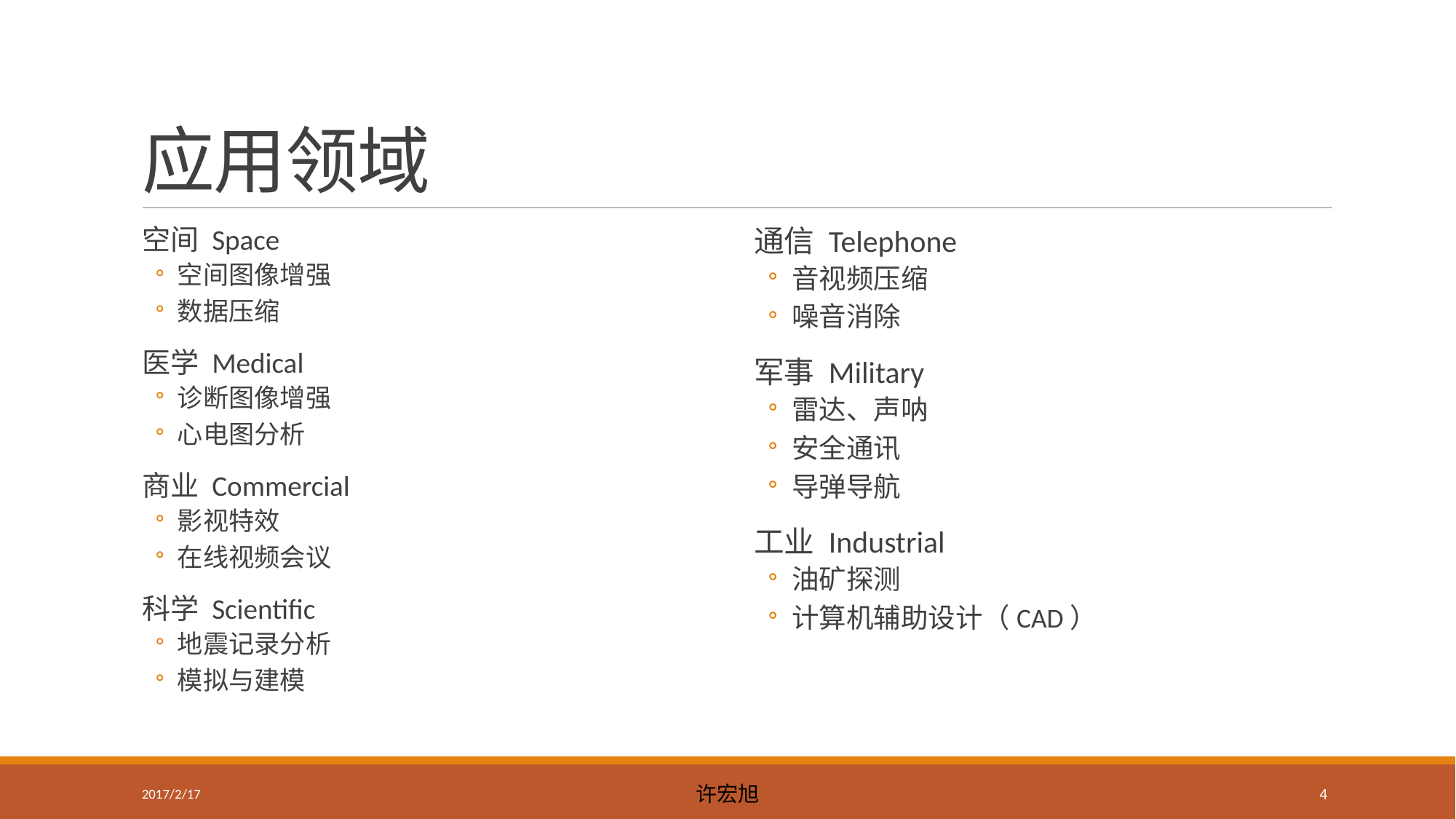

# 应用领域
空间 Space
空间图像增强
数据压缩
医学 Medical
诊断图像增强
心电图分析
商业 Commercial
影视特效
在线视频会议
科学 Scientific
地震记录分析
模拟与建模

通信 Telephone
音视频压缩
噪音消除
军事 Military
雷达、声呐
安全通讯
导弹导航
工业 Industrial
油矿探测
计算机辅助设计（CAD）

2017/2/17
许宏旭
4